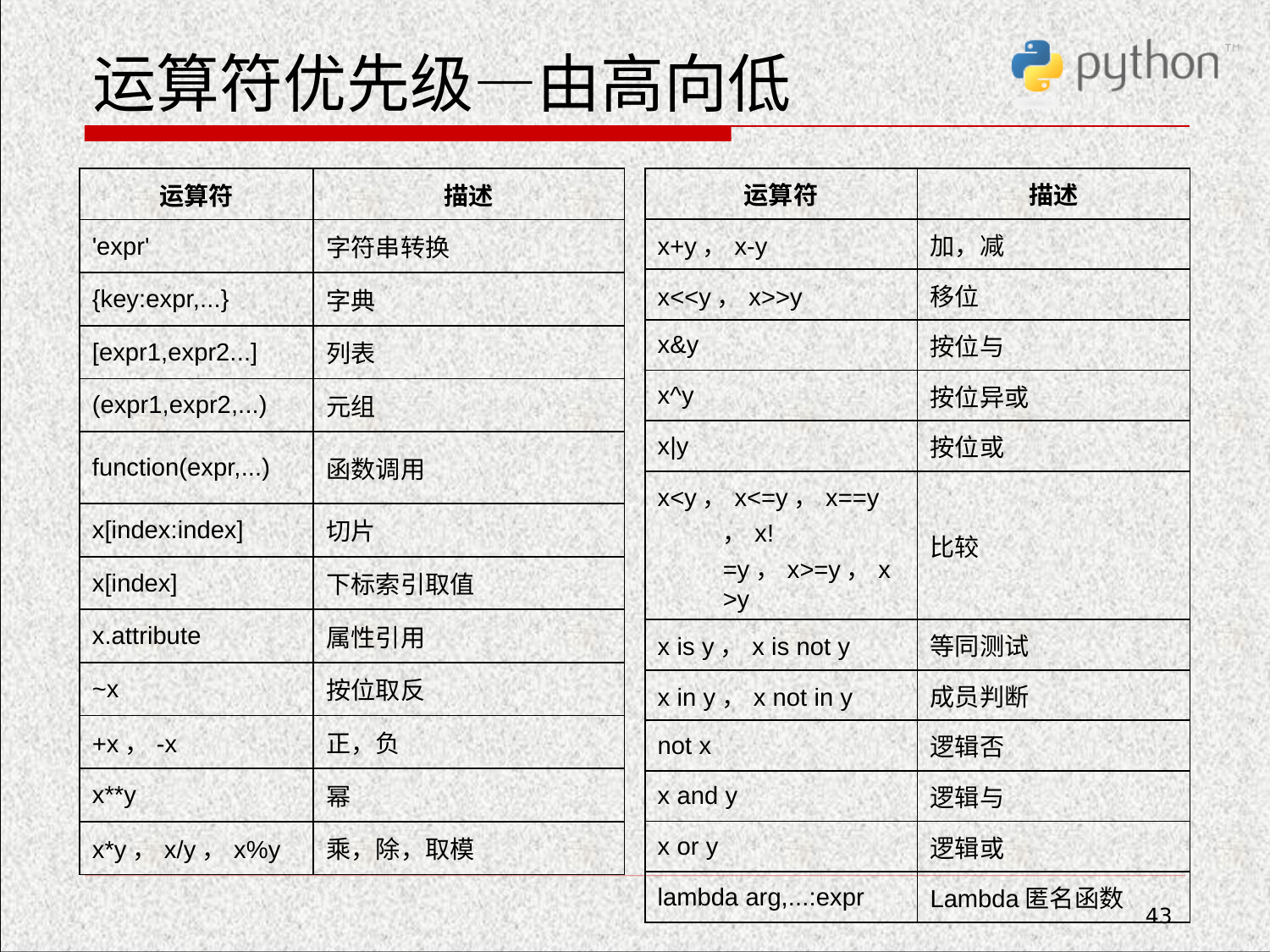

# 运算符优先级—由高向低
| 运算符 | 描述 |
| --- | --- |
| 'expr' | 字符串转换 |
| {key:expr,...} | 字典 |
| [expr1,expr2...] | 列表 |
| (expr1,expr2,...) | 元组 |
| function(expr,...) | 函数调用 |
| x[index:index] | 切片 |
| x[index] | 下标索引取值 |
| x.attribute | 属性引用 |
| ~x | 按位取反 |
| +x，-x | 正，负 |
| x\*\*y | 幂 |
| x\*y，x/y，x%y | 乘，除，取模 |
| 运算符 | 描述 |
| --- | --- |
| x+y，x-y | 加，减 |
| x<<y，x>>y | 移位 |
| x&y | 按位与 |
| x^y | 按位异或 |
| x|y | 按位或 |
| x<y，x<=y，x==y，x!=y，x>=y，x>y | 比较 |
| x is y，x is not y | 等同测试 |
| x in y，x not in y | 成员判断 |
| not x | 逻辑否 |
| x and y | 逻辑与 |
| x or y | 逻辑或 |
| lambda arg,...:expr | Lambda匿名函数 |
43